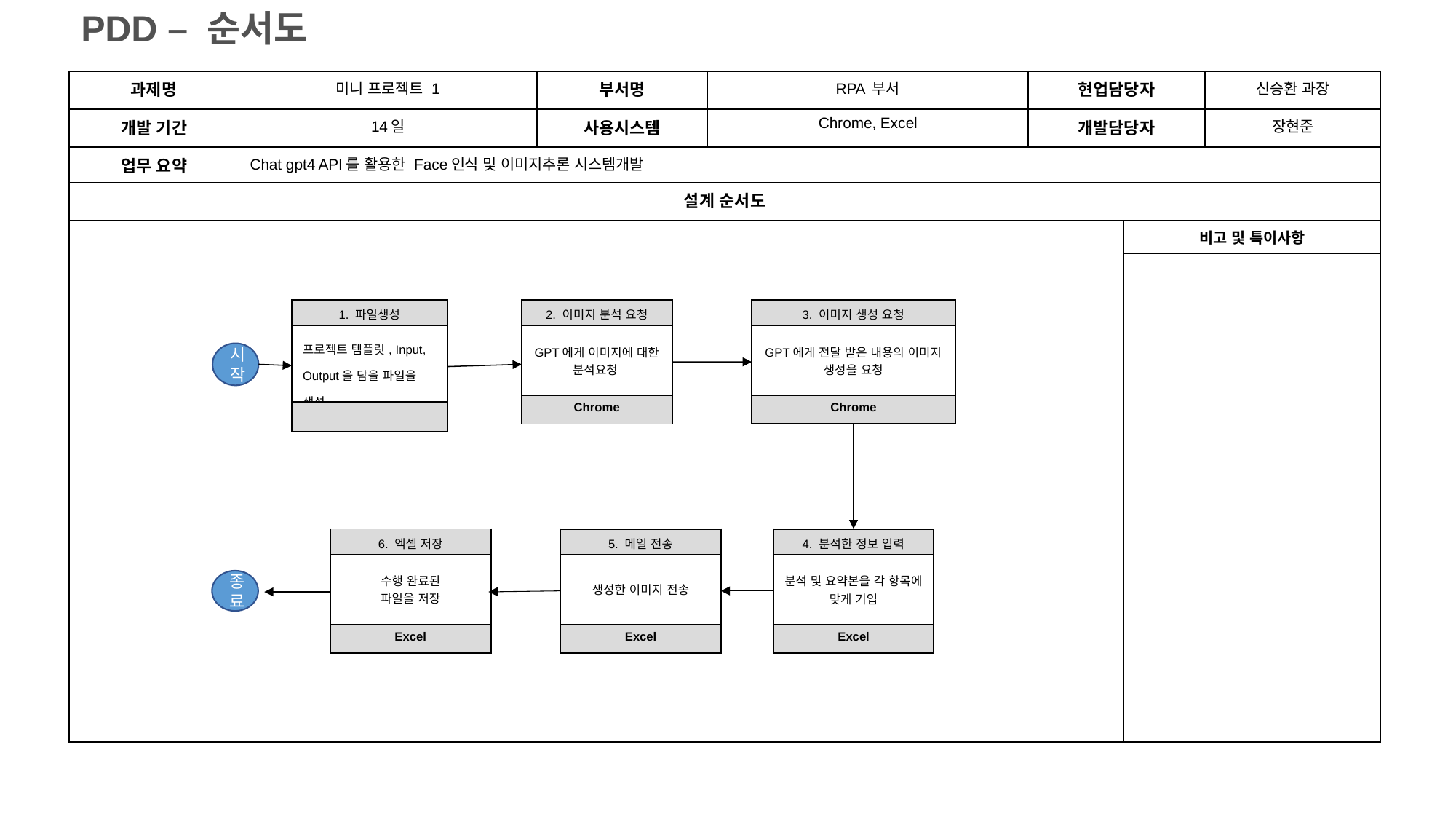

PDD – 순서도
| 과제명 | 미니 프로젝트 1 | 부서명 | RPA 부서 | 현업담당자 |  | 신승환 과장 |
| --- | --- | --- | --- | --- | --- | --- |
| 개발 기간 | 14일 | 사용시스템 | Chrome, Excel | 개발담당자 |  | 장현준 |
| 업무 요약 | Chat gpt4 API를 활용한 Face인식 및 이미지추론 시스템개발 |  |  |  |  |  |
| 설계 순서도 |  |  |  |  |  |  |
|  |  |  |  |  | 비고 및 특이사항 |  |
|  |  |  |  |  |  |  |
| 1. 파일생성 |
| --- |
| 프로젝트 템플릿, Input, Output을 담을 파일을 생성 |
|  |
| 3. 이미지 생성 요청 |
| --- |
| GPT에게 전달 받은 내용의 이미지 생성을 요청 |
| Chrome |
| 2. 이미지 분석 요청 |
| --- |
| GPT에게 이미지에 대한 분석요청 |
| Chrome |
시작
| 6. 엑셀 저장 |
| --- |
| 수행 완료된 파일을 저장 |
| Excel |
| 5. 메일 전송 |
| --- |
| 생성한 이미지 전송 |
| Excel |
| 4. 분석한 정보 입력 |
| --- |
| 분석 및 요약본을 각 항목에 맞게 기입 |
| Excel |
종료